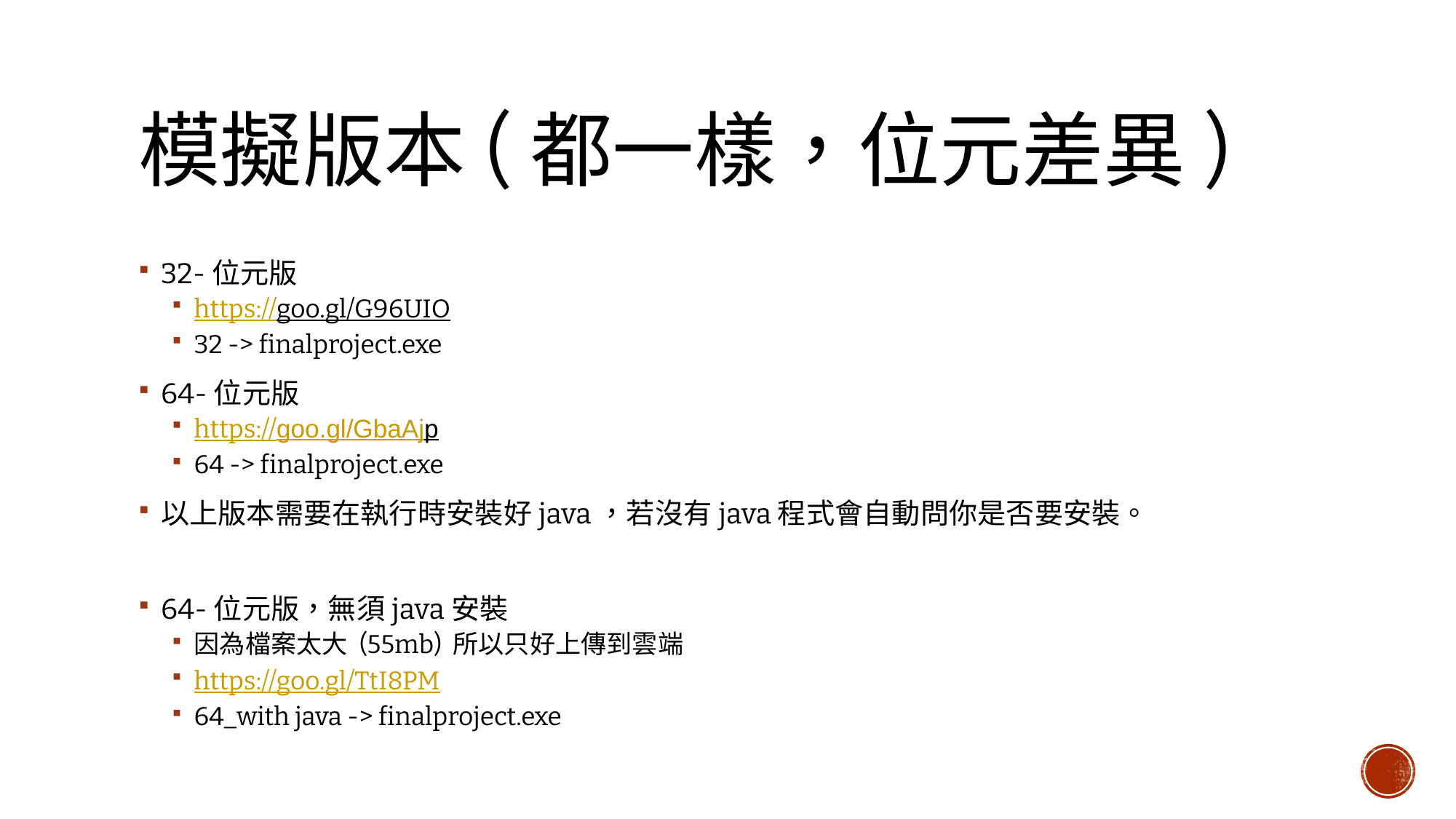

# 模擬版本(都一樣，位元差異)
32-位元版
https://goo.gl/G96UIO
32 -> finalproject.exe
64-位元版
https://goo.gl/GbaAjp
64 -> finalproject.exe
以上版本需要在執行時安裝好java，若沒有java程式會自動問你是否要安裝。

64-位元版，無須java安裝
因為檔案太大 (55mb) 所以只好上傳到雲端
https://goo.gl/TtI8PM
64_with java -> finalproject.exe